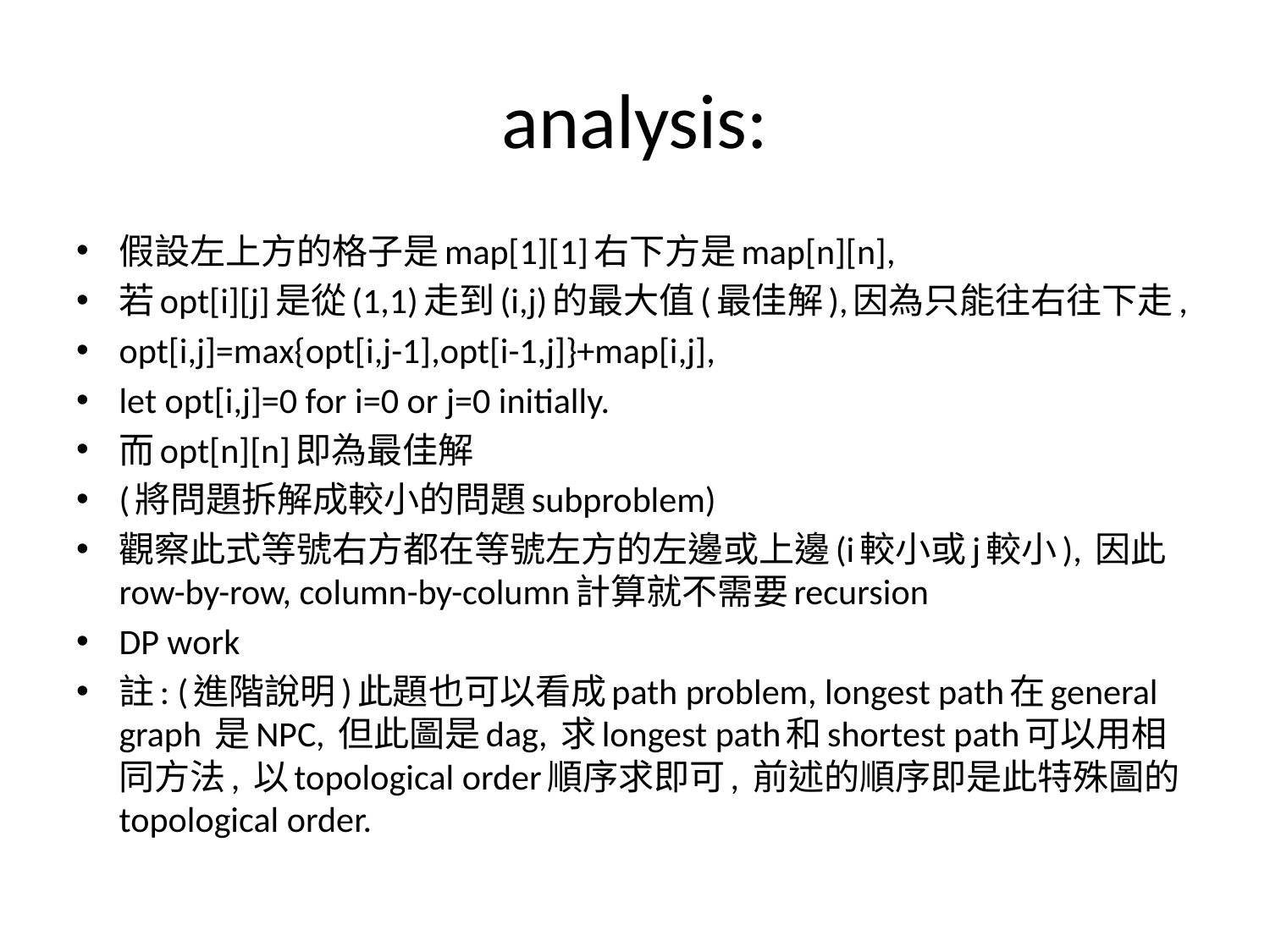

# analysis:
假設左上方的格子是map[1][1]右下方是map[n][n],
若opt[i][j]是從(1,1)走到(i,j)的最大值(最佳解),因為只能往右往下走,
opt[i,j]=max{opt[i,j-1],opt[i-1,j]}+map[i,j],
let opt[i,j]=0 for i=0 or j=0 initially.
而opt[n][n]即為最佳解
(將問題拆解成較小的問題subproblem)
觀察此式等號右方都在等號左方的左邊或上邊(i較小或j較小), 因此row-by-row, column-by-column計算就不需要recursion
DP work
註: (進階說明)此題也可以看成path problem, longest path在general graph 是NPC, 但此圖是dag, 求longest path和shortest path可以用相同方法, 以topological order順序求即可, 前述的順序即是此特殊圖的topological order.